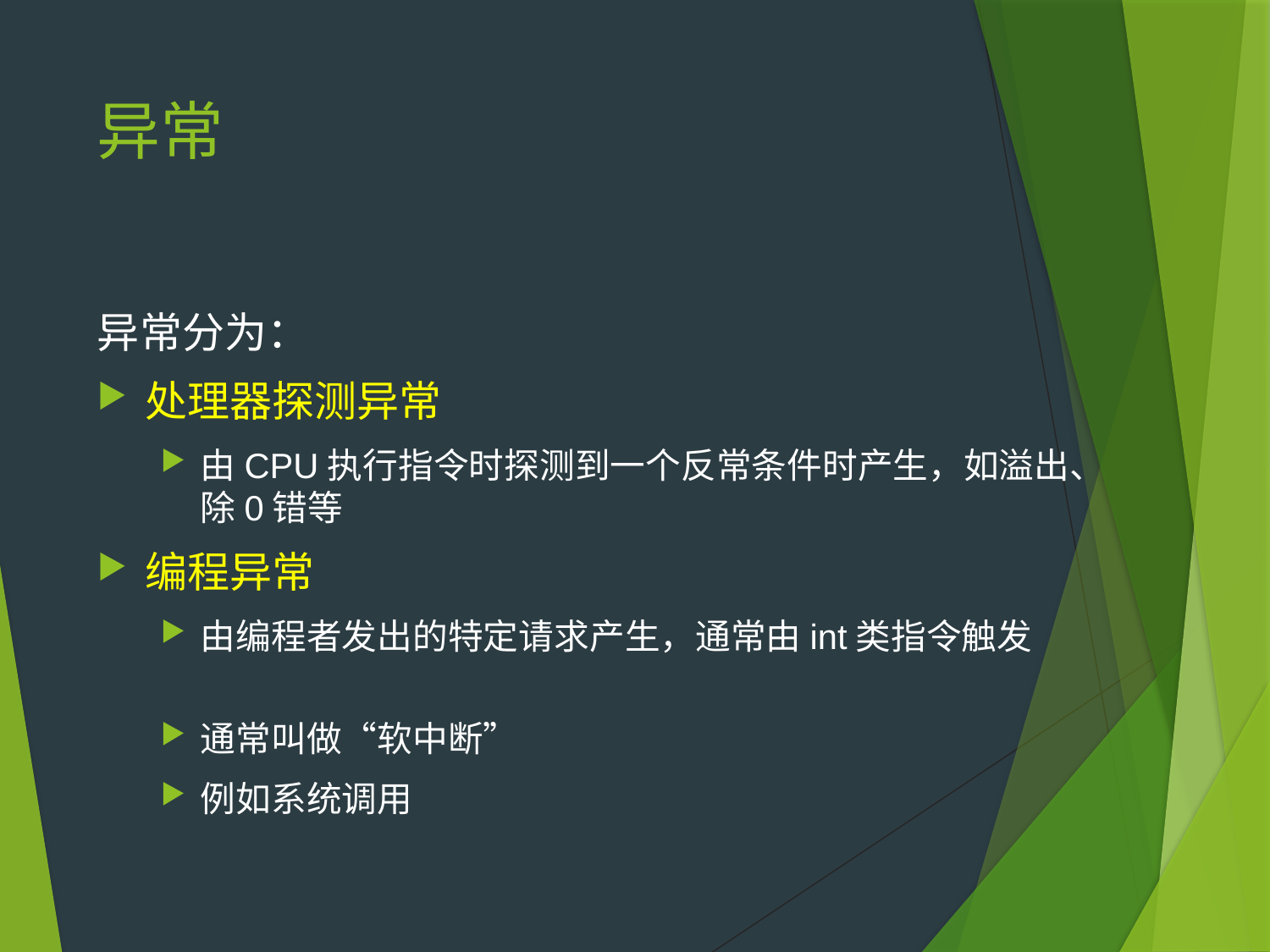

# 异常
异常分为：
处理器探测异常
由CPU执行指令时探测到一个反常条件时产生，如溢出、除0错等
编程异常
由编程者发出的特定请求产生，通常由int类指令触发
通常叫做“软中断”
例如系统调用